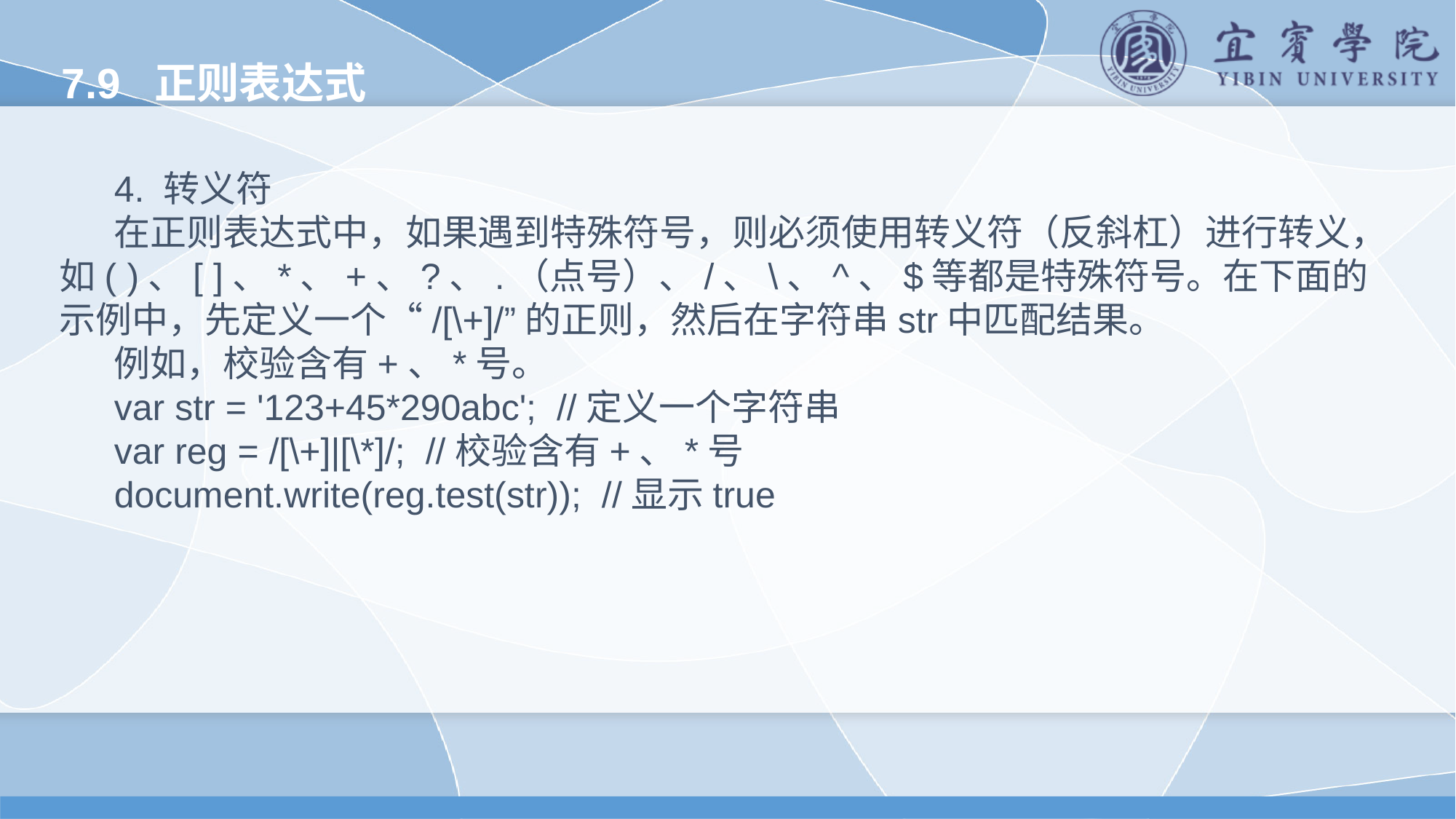

7.9  正则表达式
4. 转义符
在正则表达式中，如果遇到特殊符号，则必须使用转义符（反斜杠）进行转义，如( )、[ ]、*、+、?、.（点号）、/、\、^、$等都是特殊符号。在下面的示例中，先定义一个“/[\+]/”的正则，然后在字符串str中匹配结果。
例如，校验含有+、*号。
var str = '123+45*290abc';  //定义一个字符串
var reg = /[\+]|[\*]/;  //校验含有+、*号
document.write(reg.test(str));  //显示true